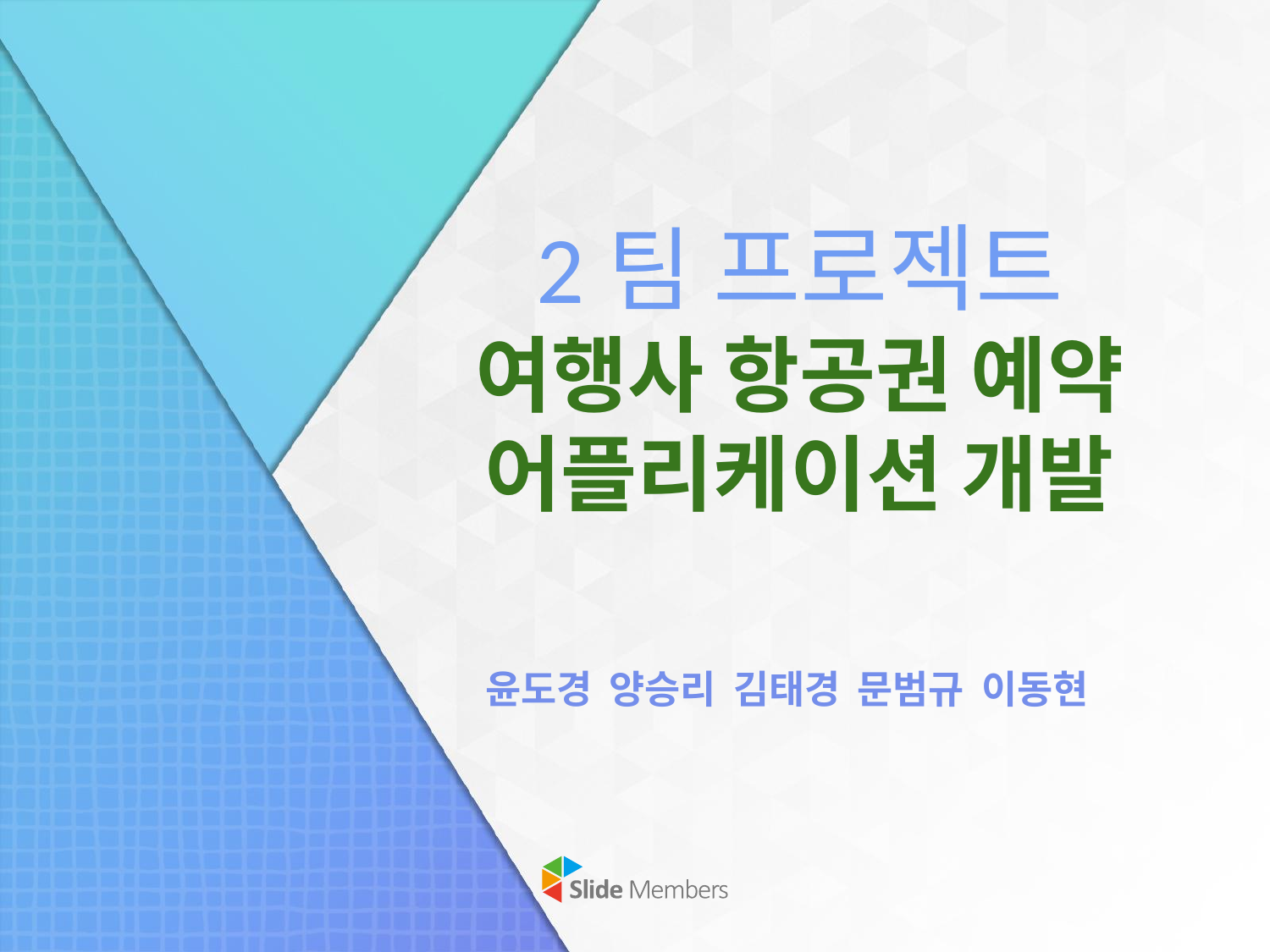

# 2팀 프로젝트 여행사 항공권 예약
어플리케이션 개발
윤도경  양승리  김태경  문범규  이동현